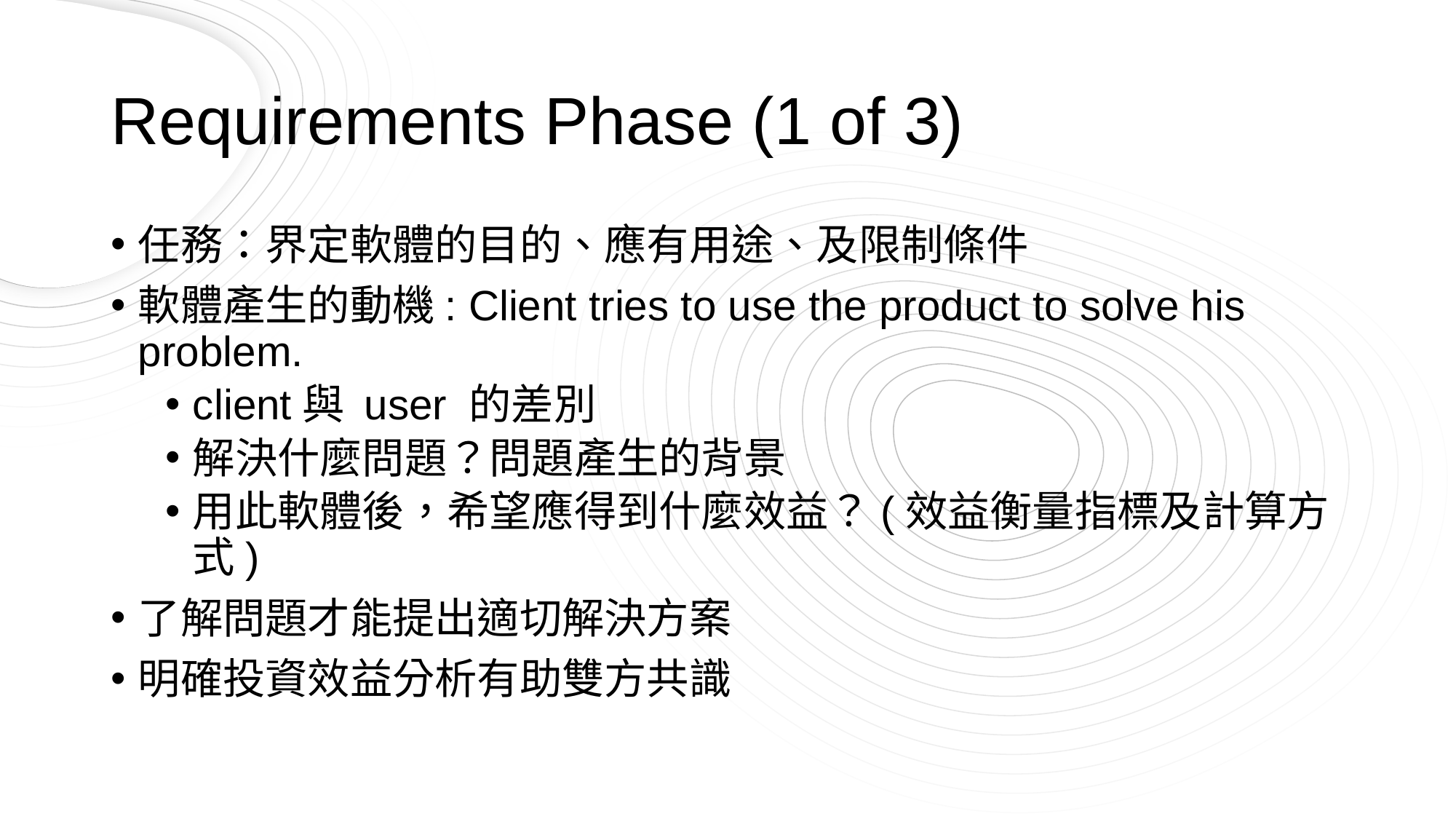

# Requirements Phase (1 of 3)
任務：界定軟體的目的、應有用途、及限制條件
軟體產生的動機: Client tries to use the product to solve his problem.
client與 user 的差別
解決什麼問題？問題產生的背景
用此軟體後，希望應得到什麼效益？(效益衡量指標及計算方式)
了解問題才能提出適切解決方案
明確投資效益分析有助雙方共識